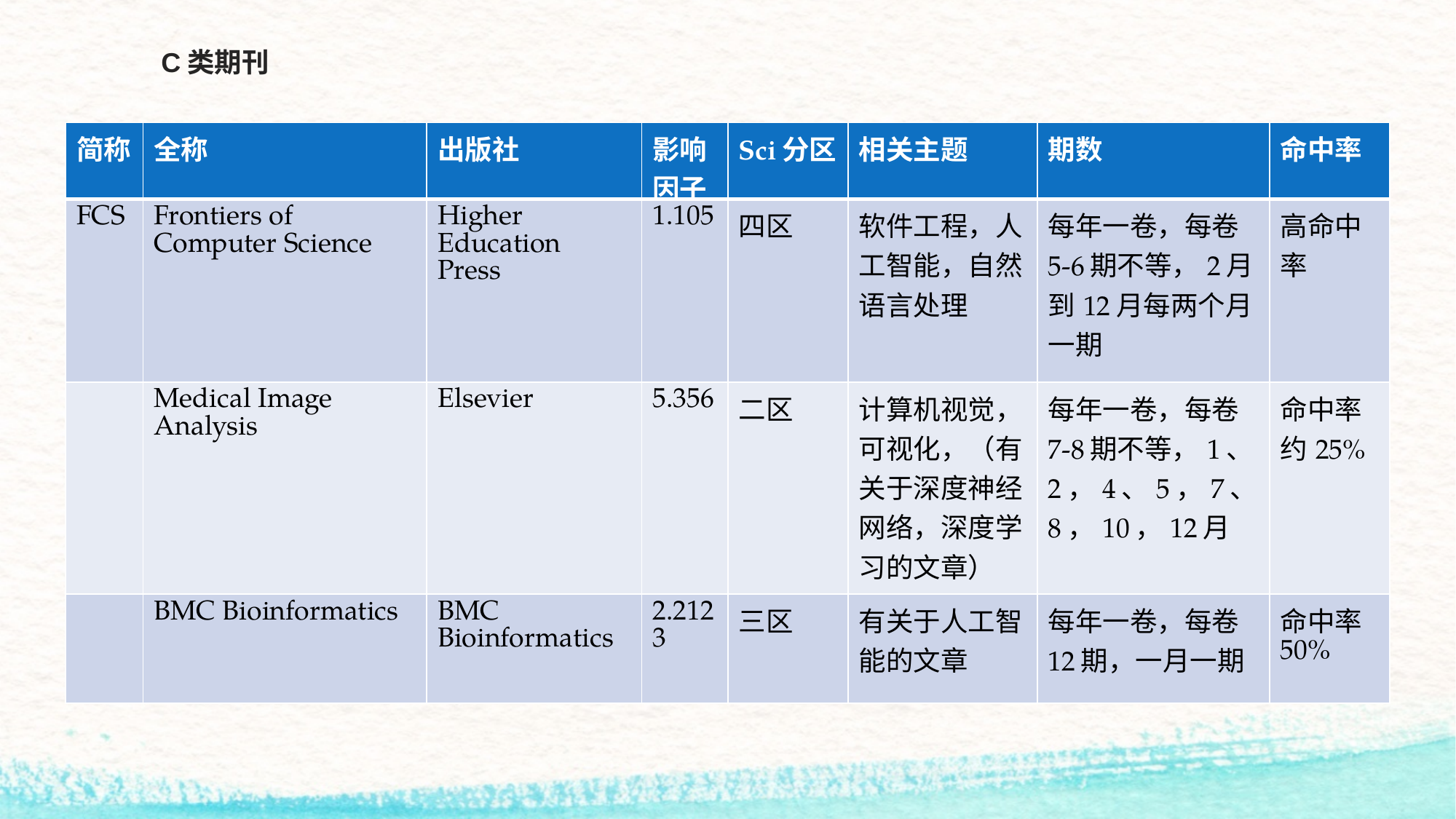

C类期刊
| 简称 | 全称 | 出版社 | 影响因子 | Sci分区 | 相关主题 | 期数 | 命中率 |
| --- | --- | --- | --- | --- | --- | --- | --- |
| FCS | Frontiers of Computer Science | Higher Education Press | 1.105 | 四区 | 软件工程，人工智能，自然语言处理 | 每年一卷，每卷5-6期不等，2月到12月每两个月一期 | 高命中率 |
|  | Medical Image Analysis | Elsevier | 5.356 | 二区 | 计算机视觉，可视化，（有关于深度神经网络，深度学习的文章） | 每年一卷，每卷7-8期不等，1、2，4、5，7、8，10，12月 | 命中率约25% |
|  | BMC Bioinformatics | BMC Bioinformatics | 2.2123 | 三区 | 有关于人工智能的文章 | 每年一卷，每卷12期，一月一期 | 命中率50% |